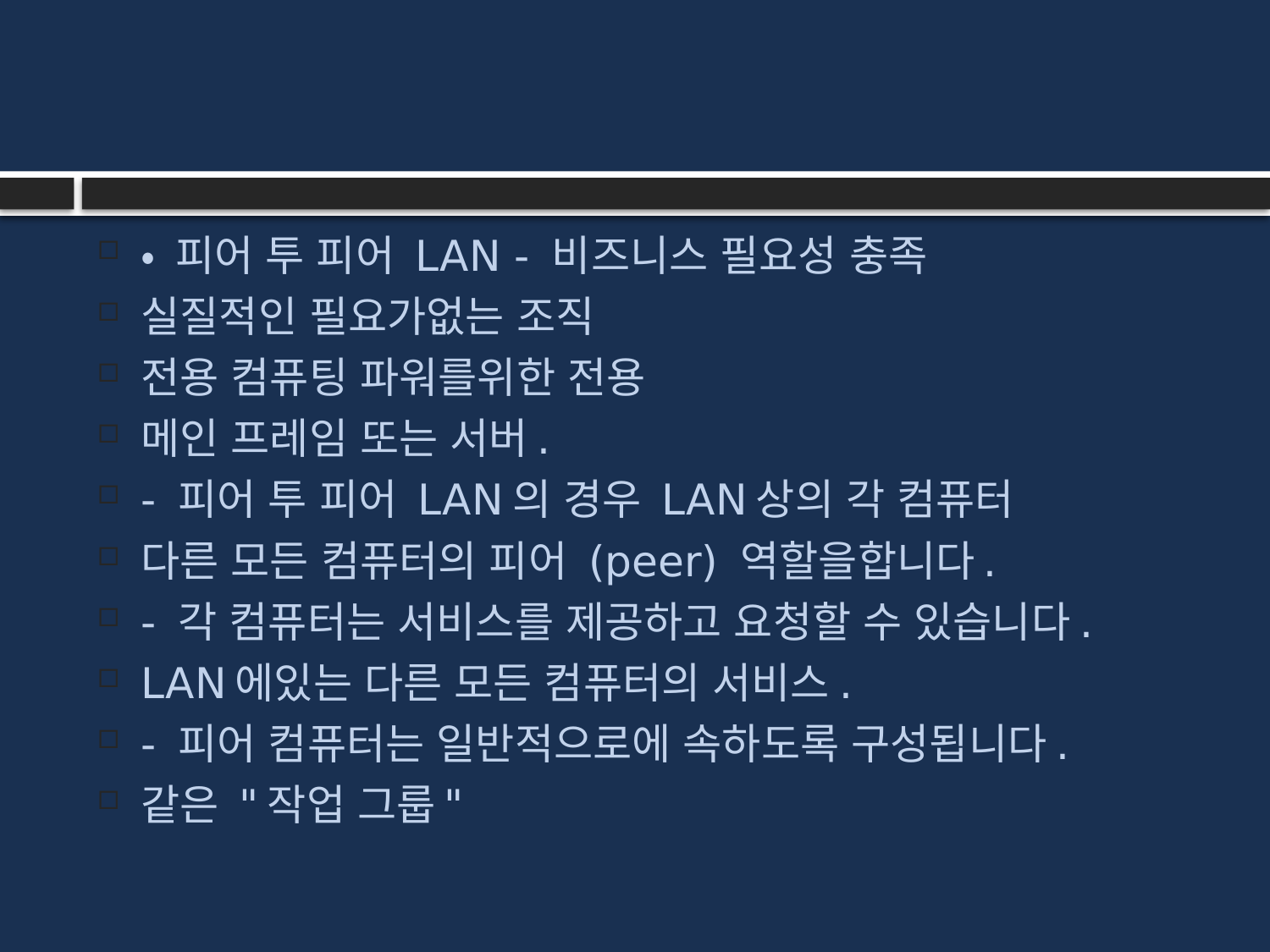

#
• 피어 투 피어 LAN - 비즈니스 필요성 충족
실질적인 필요가없는 조직
전용 컴퓨팅 파워를위한 전용
메인 프레임 또는 서버.
- 피어 투 피어 LAN의 경우 LAN상의 각 컴퓨터
다른 모든 컴퓨터의 피어 (peer) 역할을합니다.
- 각 컴퓨터는 서비스를 제공하고 요청할 수 있습니다.
LAN에있는 다른 모든 컴퓨터의 서비스.
- 피어 컴퓨터는 일반적으로에 속하도록 구성됩니다.
같은 "작업 그룹"